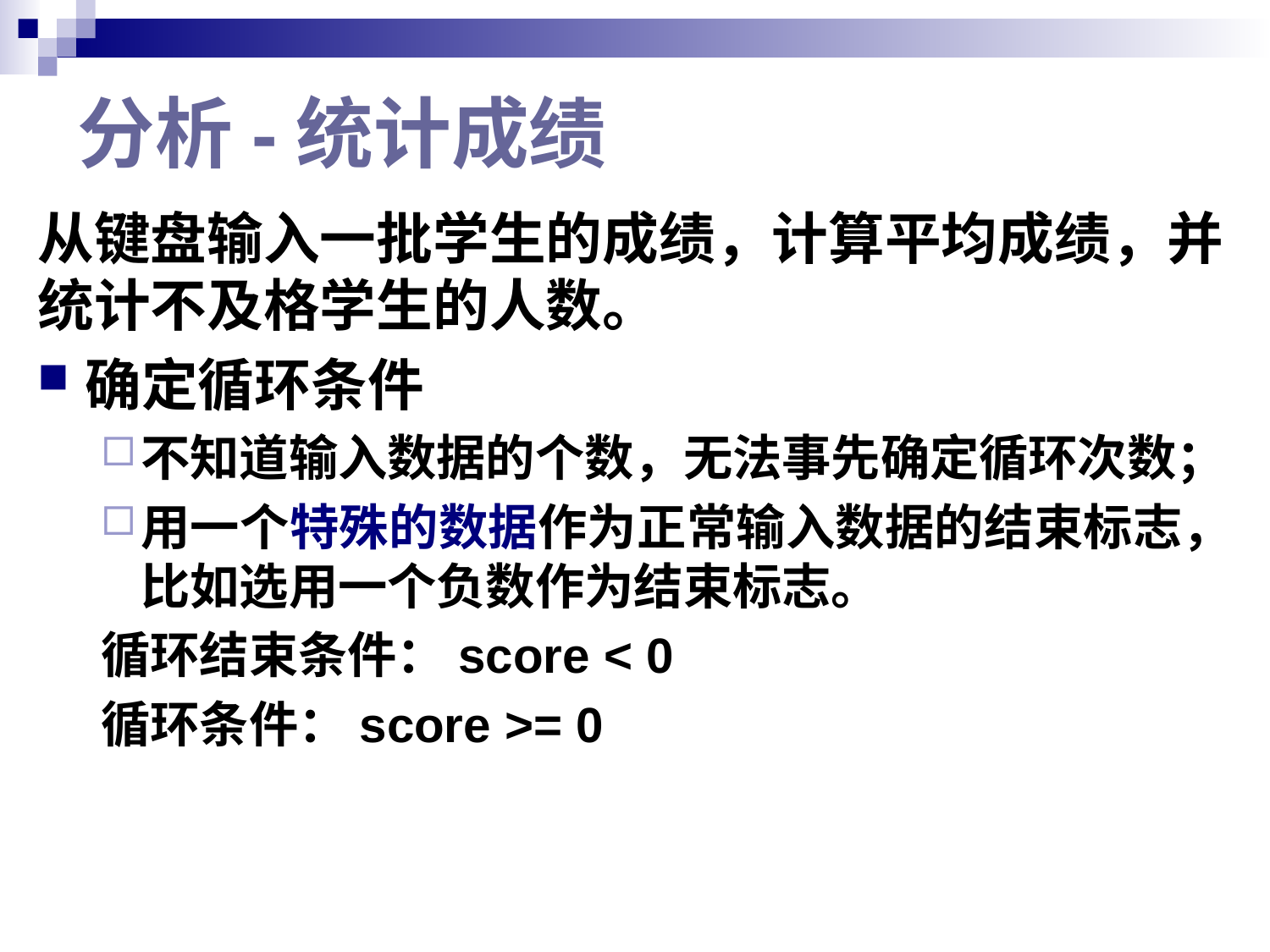

# 分析-统计成绩
从键盘输入一批学生的成绩，计算平均成绩，并统计不及格学生的人数。
确定循环条件
不知道输入数据的个数，无法事先确定循环次数；
用一个特殊的数据作为正常输入数据的结束标志，比如选用一个负数作为结束标志。
循环结束条件：score < 0
循环条件：score >= 0